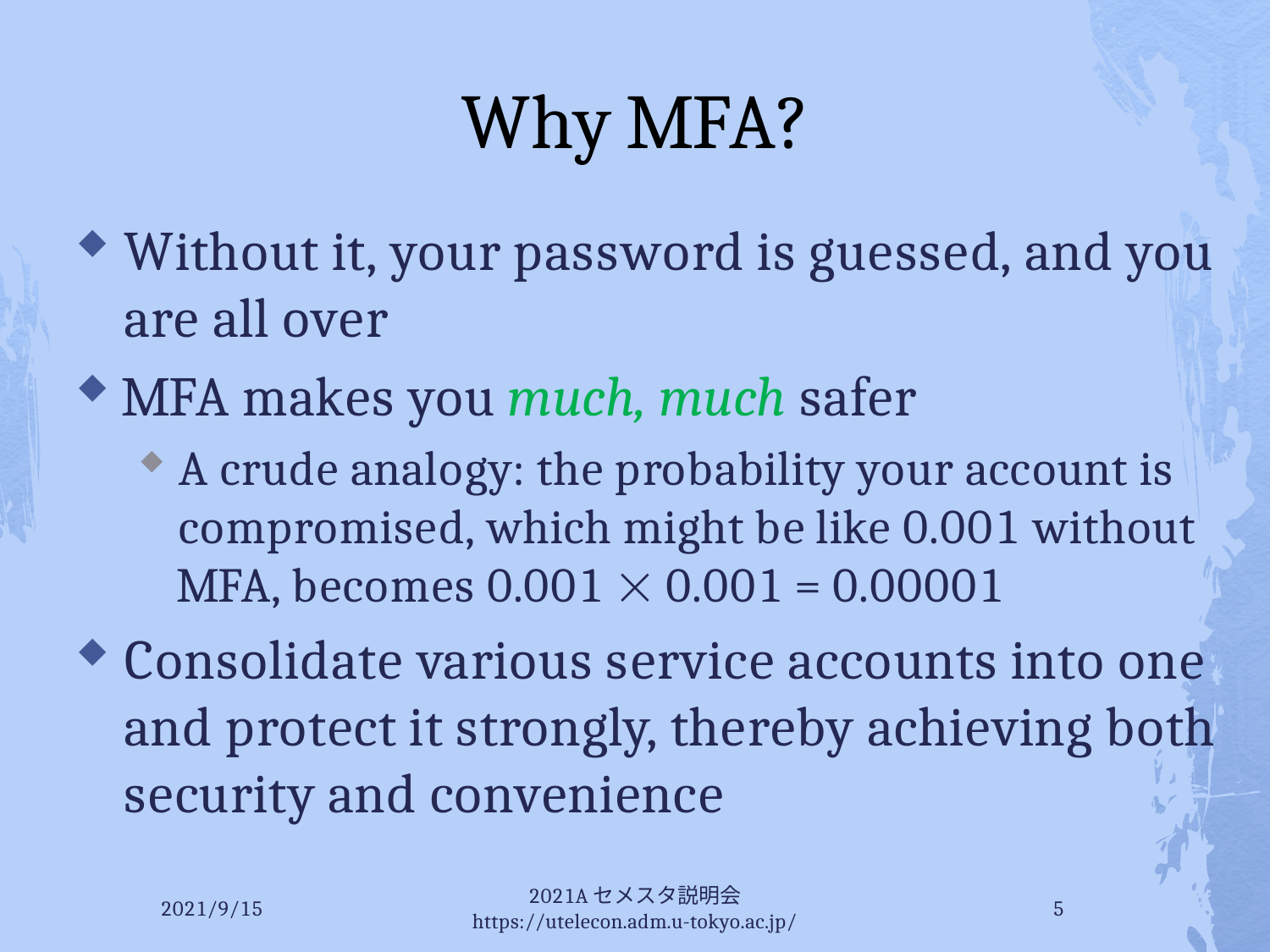

# Why MFA?
Without it, your password is guessed, and you are all over
MFA makes you much, much safer
A crude analogy: the probability your account is compromised, which might be like 0.001 without MFA, becomes 0.001 × 0.001 = 0.00001
Consolidate various service accounts into one and protect it strongly, thereby achieving both security and convenience
2021/9/15
2021Aセメスタ説明会 https://utelecon.adm.u-tokyo.ac.jp/
5